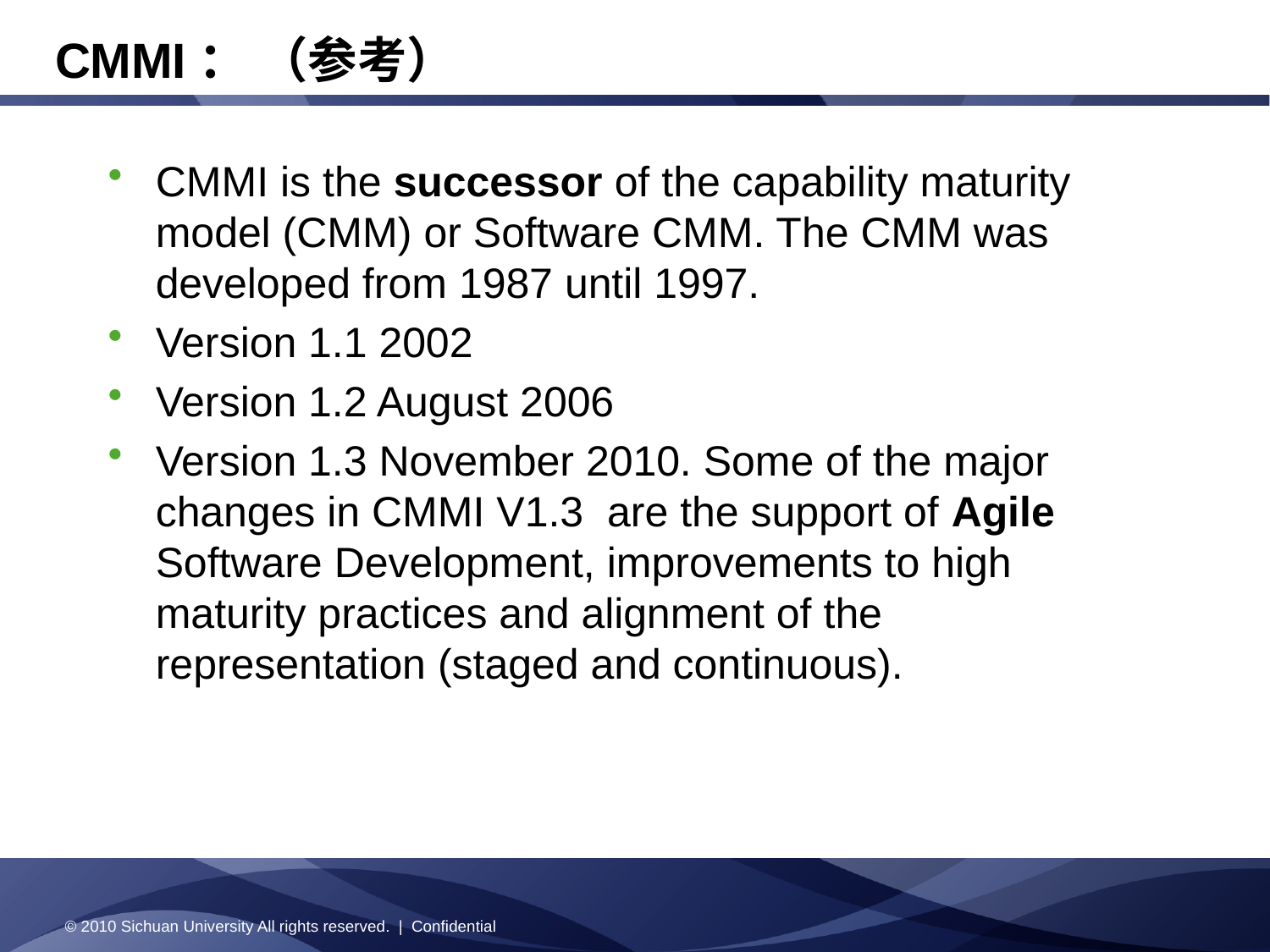

# CMMI： （参考）
CMMI is the successor of the capability maturity model (CMM) or Software CMM. The CMM was developed from 1987 until 1997.
Version 1.1 2002
Version 1.2 August 2006
Version 1.3 November 2010. Some of the major changes in CMMI V1.3  are the support of Agile Software Development, improvements to high maturity practices and alignment of the representation (staged and continuous).
© 2010 Sichuan University All rights reserved.  |  Confidential